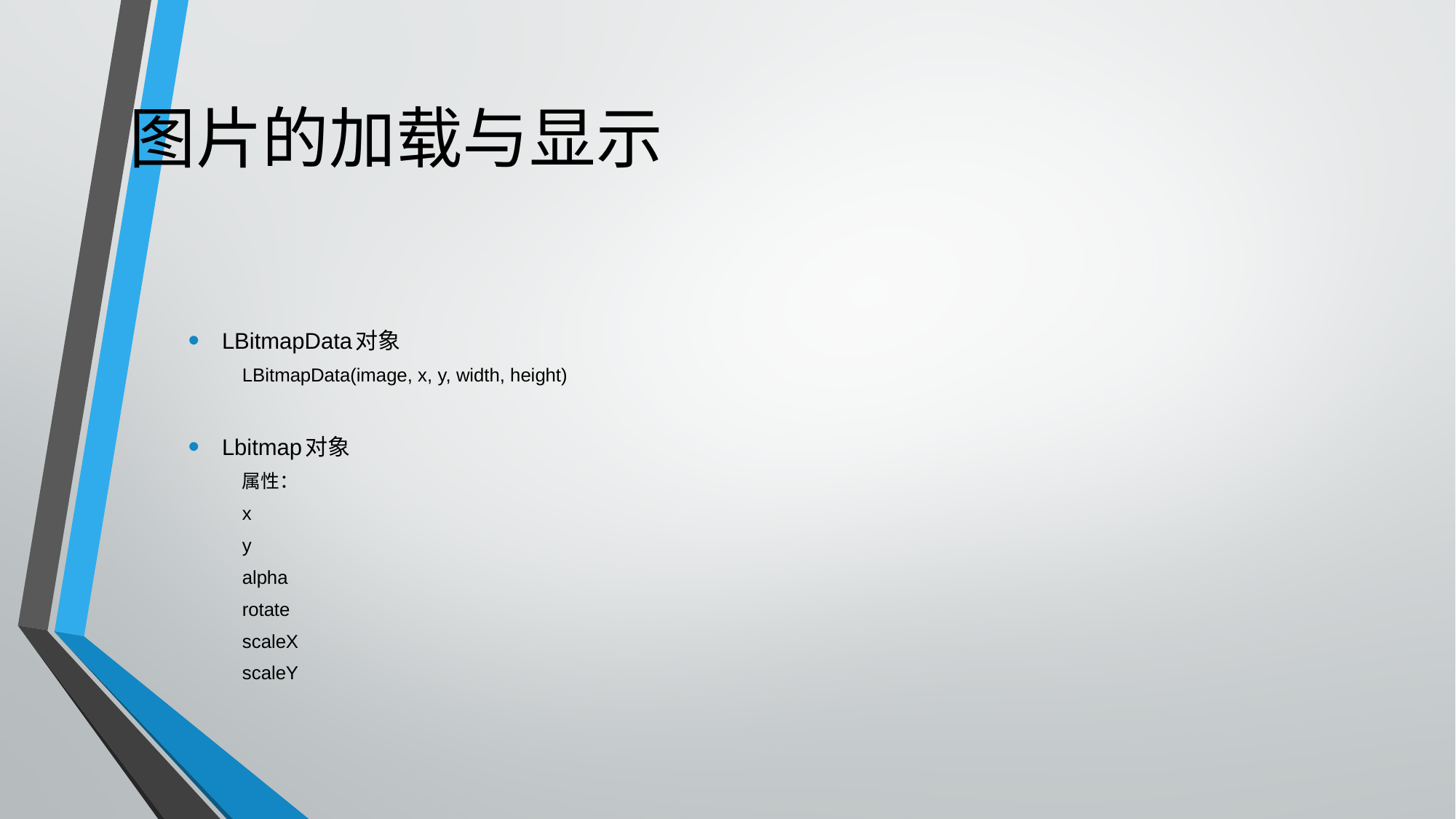

图片的加载与显示
LBitmapData对象
LBitmapData(image, x, y, width, height)

Lbitmap对象
属性：
	x
	y
	alpha
	rotate
	scaleX
	scaleY